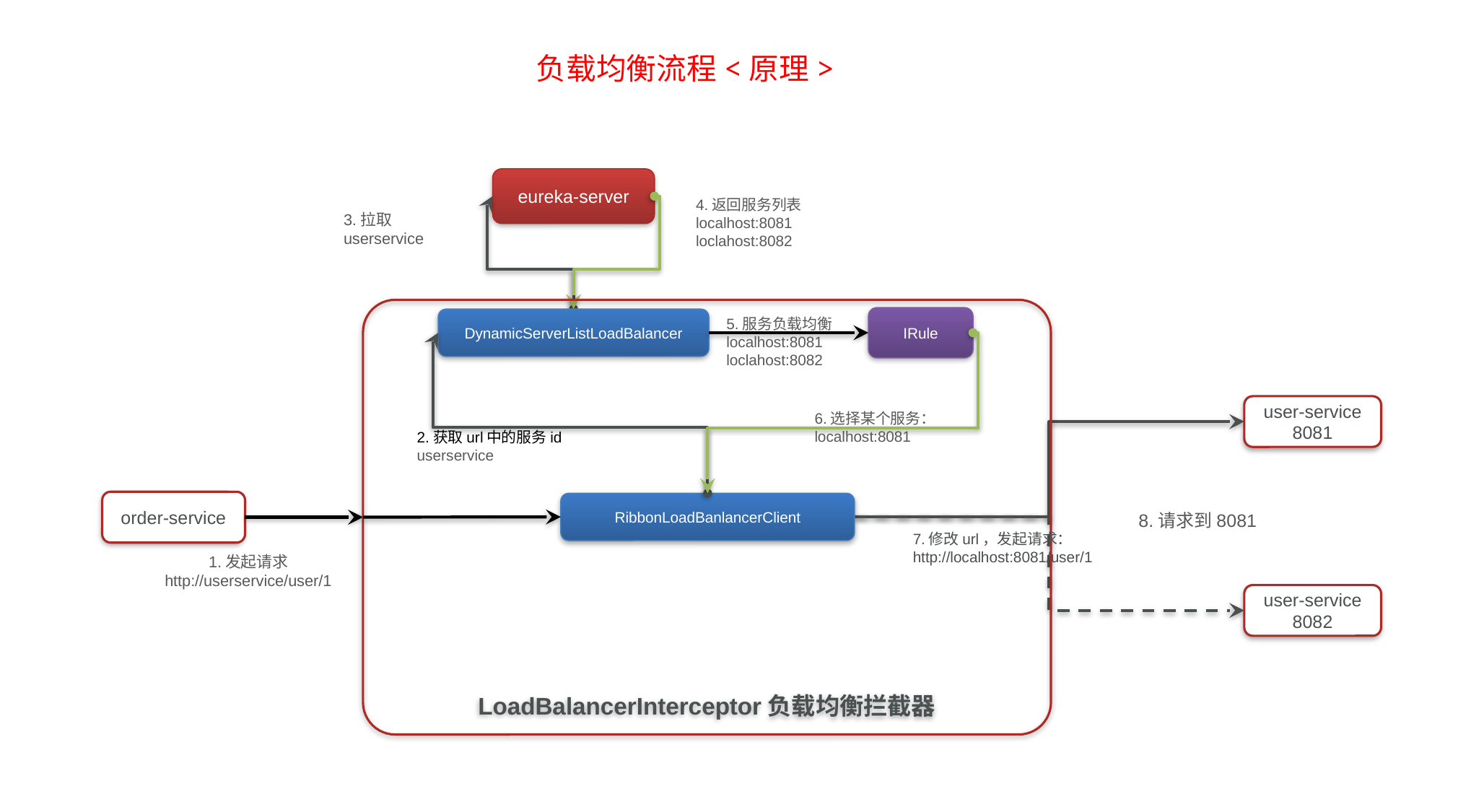

负载均衡流程<原理>
eureka-server
4.返回服务列表
localhost:8081
loclahost:8082
3.拉取
userservice
LoadBalancerInterceptor负载均衡拦截器
IRule
DynamicServerListLoadBalancer
5.服务负载均衡
localhost:8081
loclahost:8082
user-service
8081
6.选择某个服务：
localhost:8081
2.获取url中的服务id
userservice
order-service
RibbonLoadBanlancerClient
8.请求到8081
7.修改url，发起请求：
http://localhost:8081/user/1
1.发起请求
http://userservice/user/1
user-service
8082